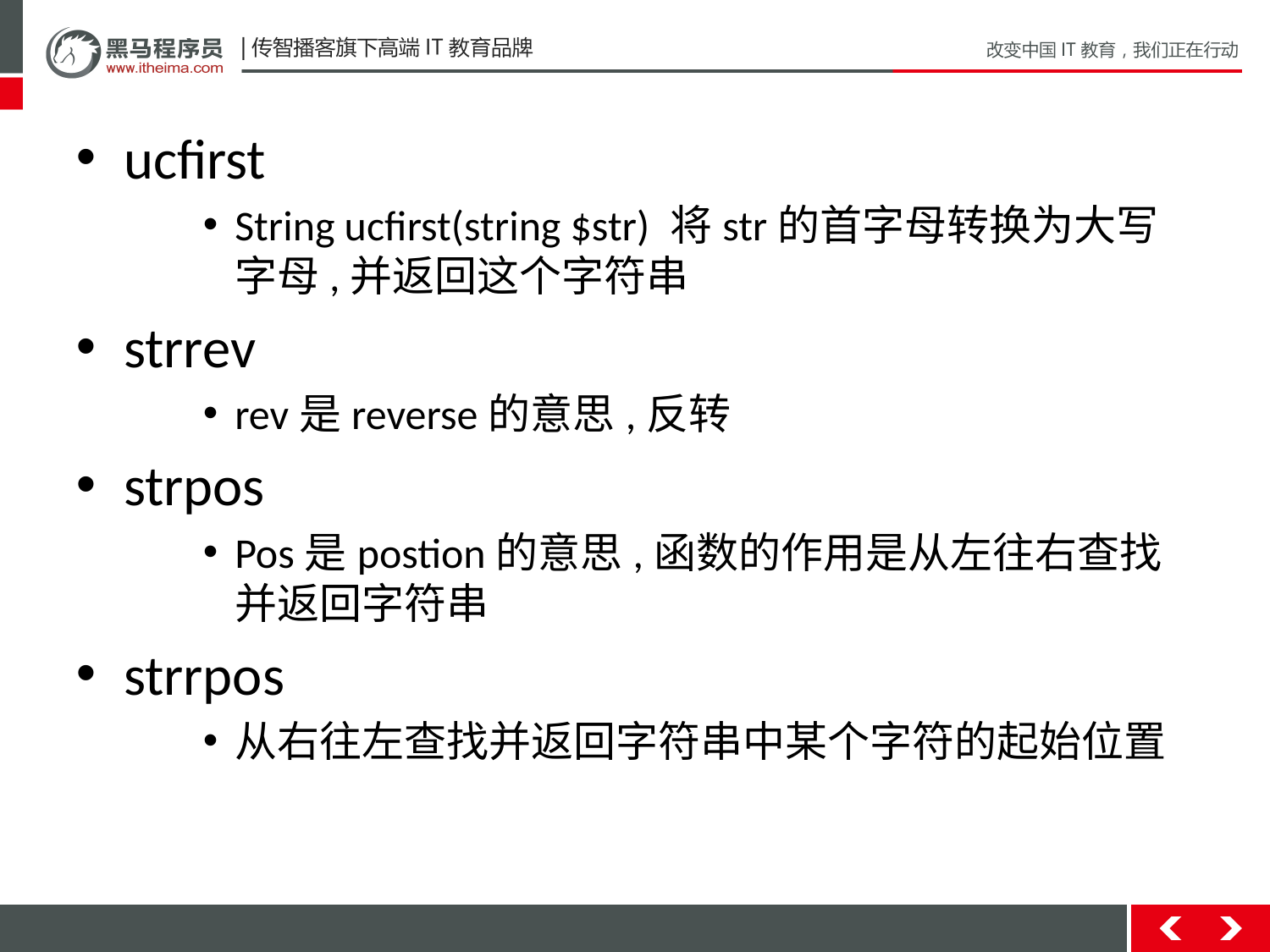

ucfirst
String ucfirst(string $str) 将str的首字母转换为大写字母,并返回这个字符串
strrev
rev是reverse的意思,反转
strpos
Pos是postion的意思,函数的作用是从左往右查找并返回字符串
strrpos
从右往左查找并返回字符串中某个字符的起始位置